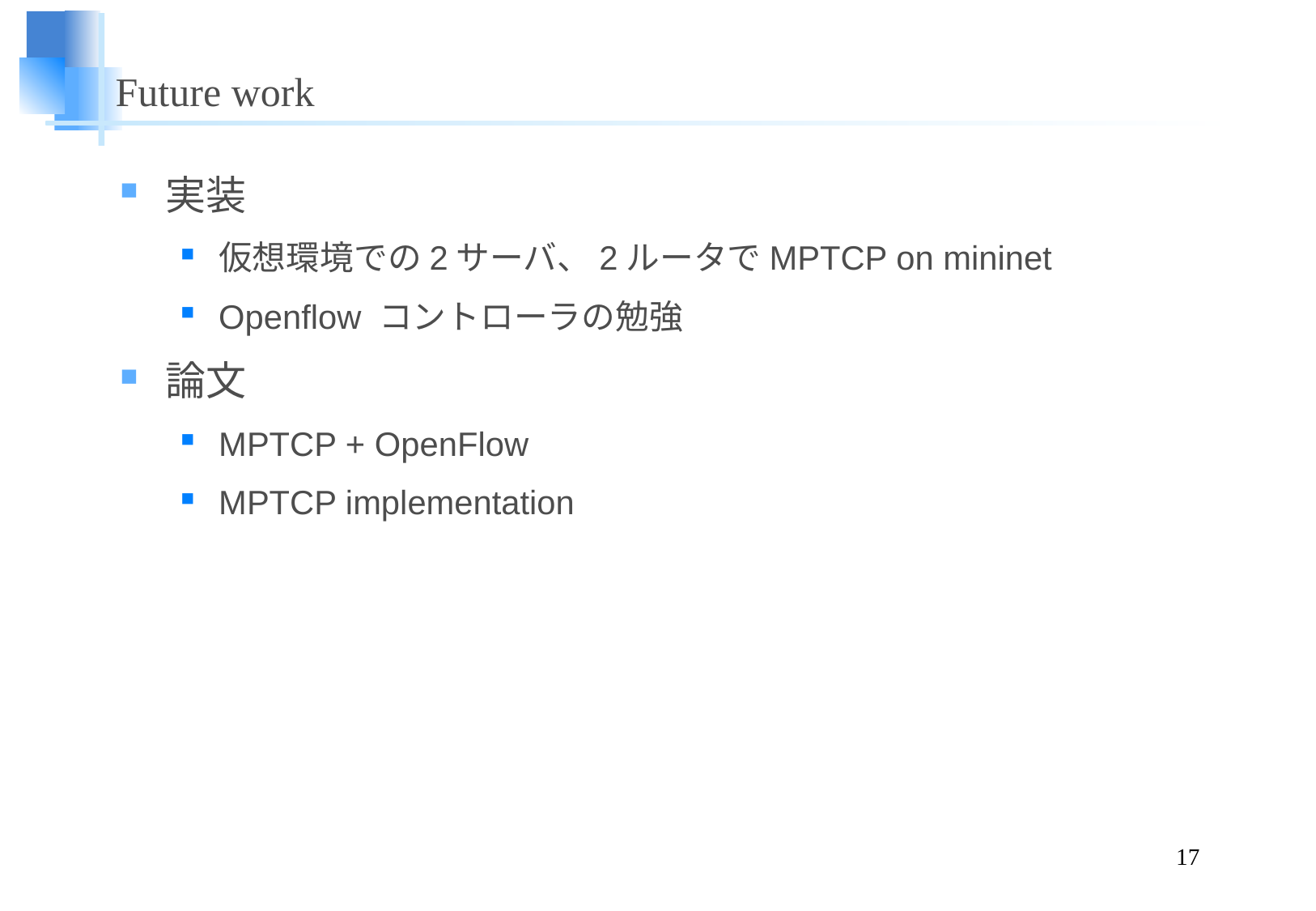

# Future work
実装
仮想環境での2サーバ、2ルータでMPTCP on mininet
Openflow コントローラの勉強
論文
MPTCP + OpenFlow
MPTCP implementation
17